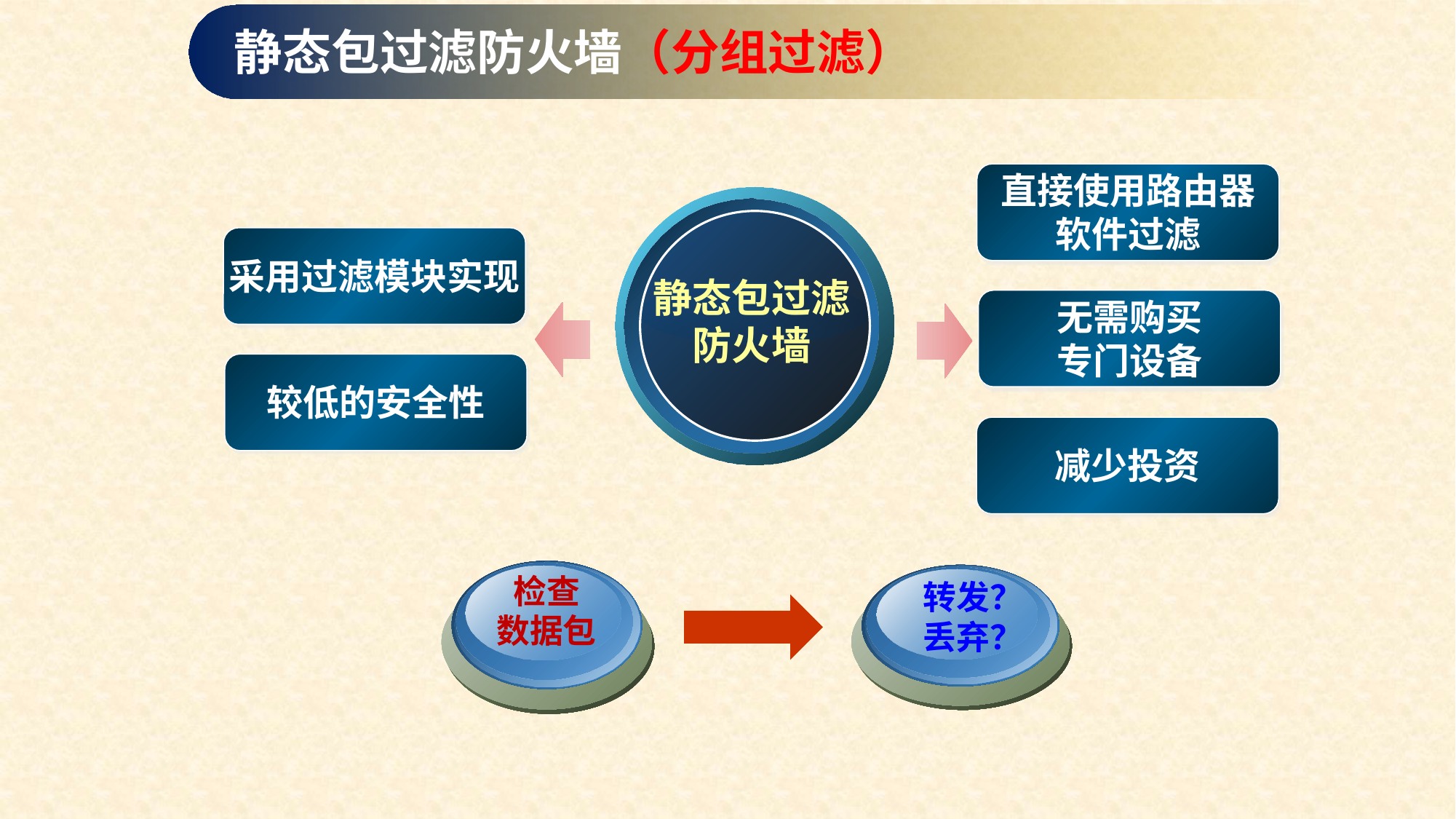

静态包过滤防火墙（分组过滤）
直接使用路由器
软件过滤
无需购买
专门设备
减少投资

静态包过滤
防火墙
采用过滤模块实现
较低的安全性

检查
数据包

转发？
丢弃？